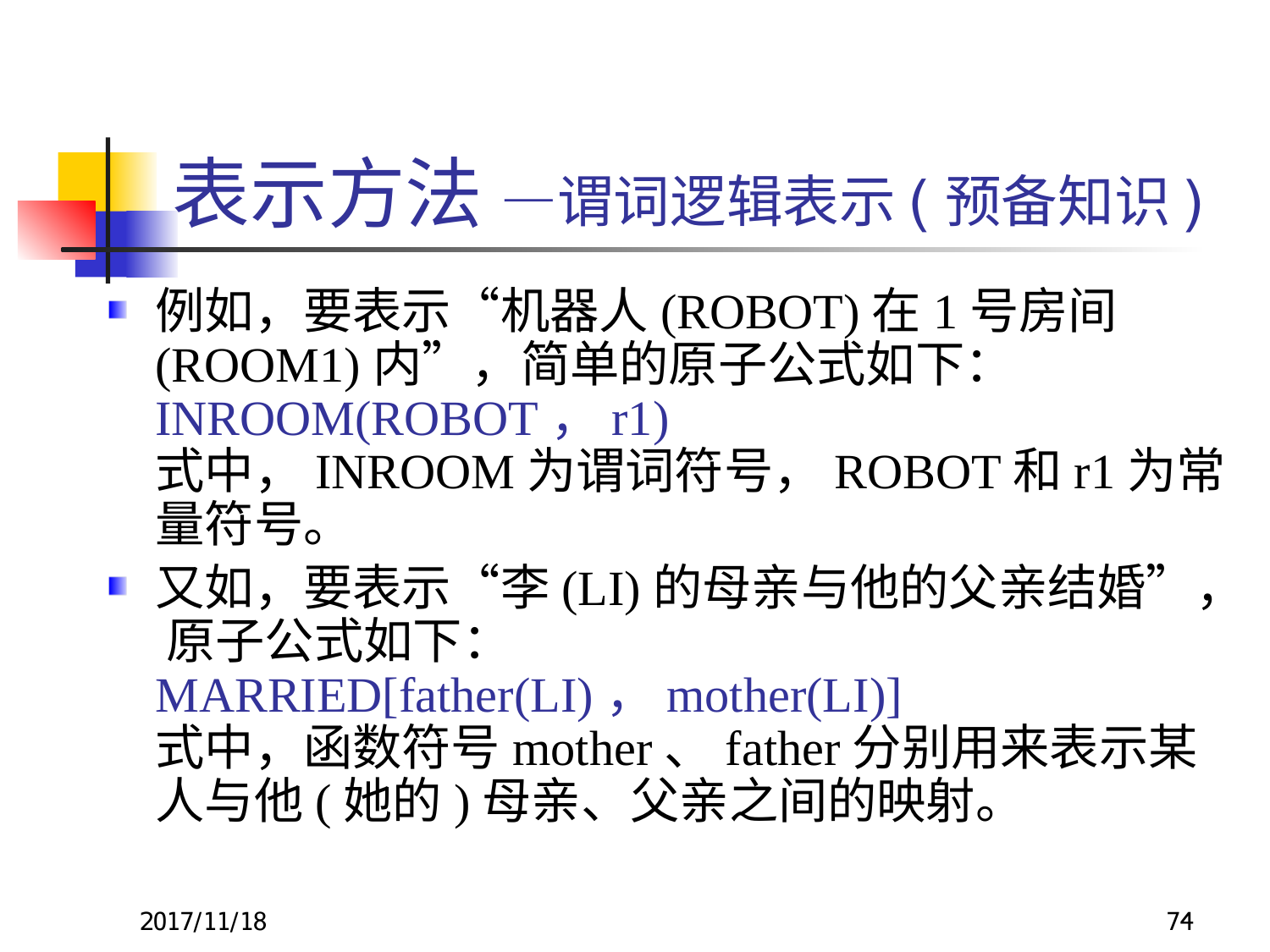

# 表示方法 —谓词逻辑表示(预备知识)
例如，要表示“机器人(ROBOT)在1号房间(ROOM1)内”，简单的原子公式如下：
INROOM(ROBOT，r1)
式中，INROOM为谓词符号，ROBOT和r1为常量符号。
又如，要表示“李(LI)的母亲与他的父亲结婚”， 原子公式如下：
MARRIED[father(LI)，mother(LI)]
式中，函数符号mother、father分别用来表示某人与他(她的)母亲、父亲之间的映射。
2017/11/18
74